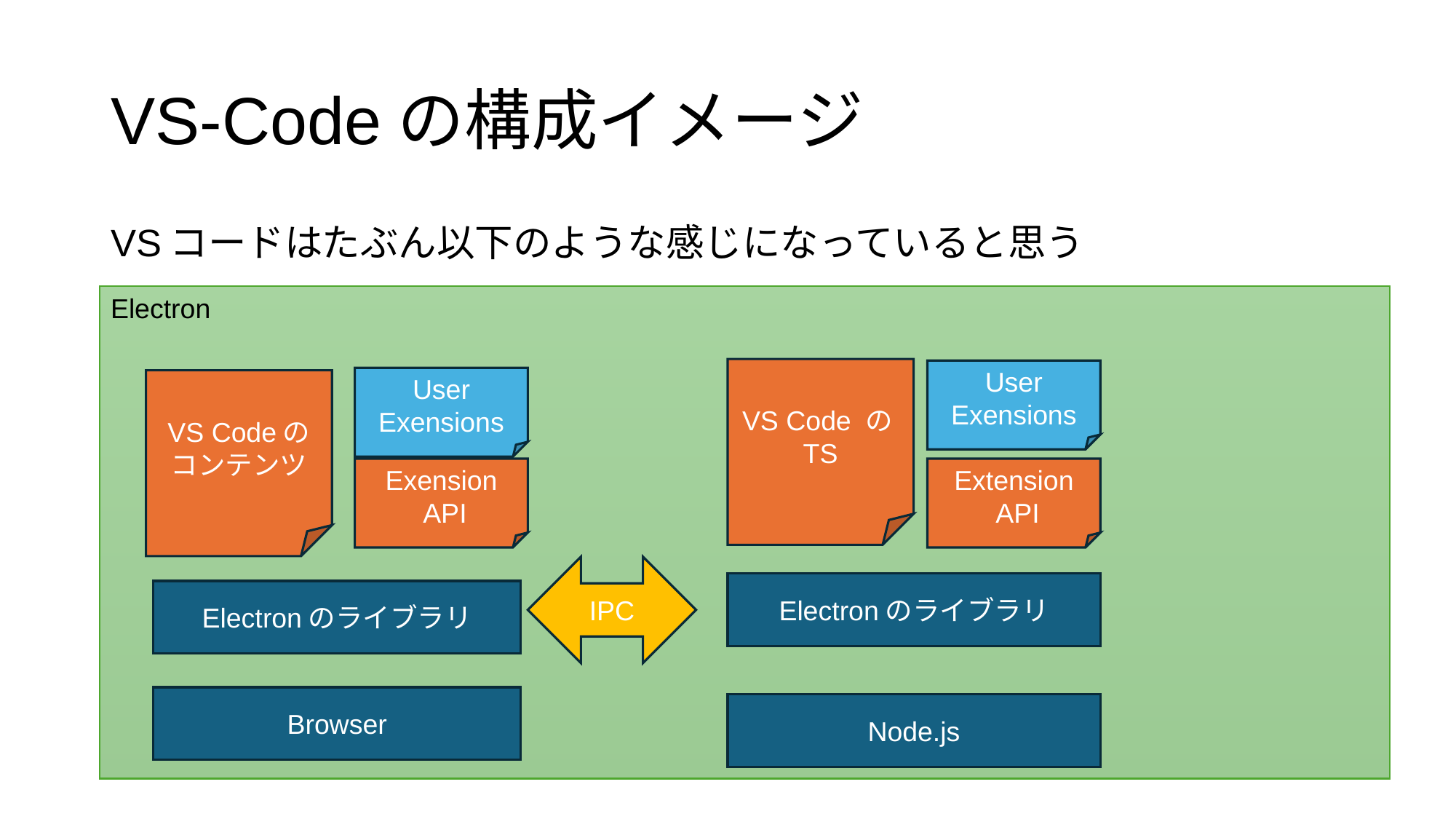

# VS-Codeの構成イメージ
VSコードはたぶん以下のような感じになっていると思う
Electron
VS Code のTS
User
Exensions
User
Exensions
VS Codeの
コンテンツ
Exension
 API
Extension
 API
IPC
Electronのライブラリ
Electronのライブラリ
Browser
Node.js